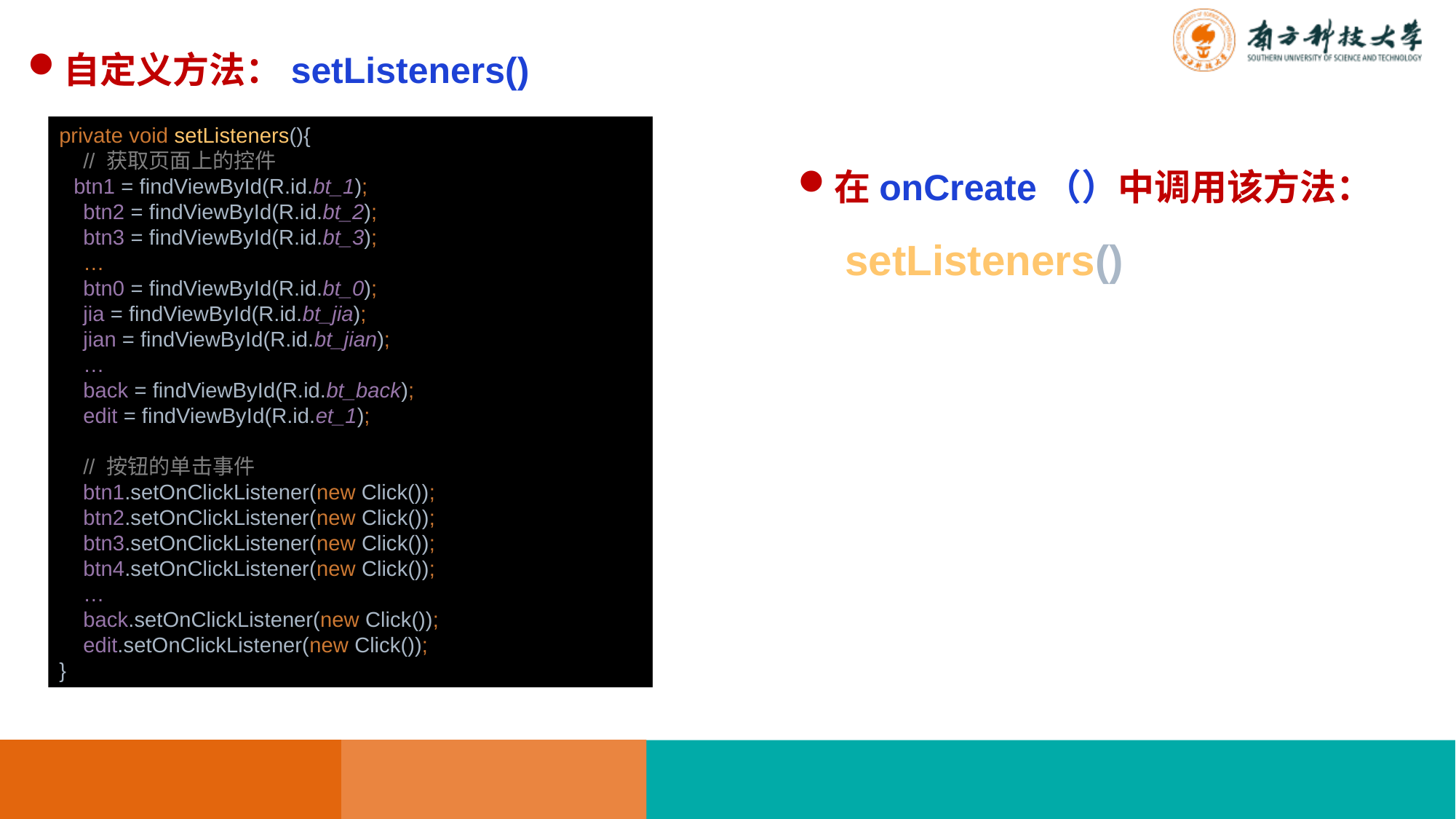

自定义方法：setListeners()
private void setListeners(){
    // 获取页面上的控件
  btn1 = findViewById(R.id.bt_1);
    btn2 = findViewById(R.id.bt_2);
    btn3 = findViewById(R.id.bt_3);
    …
    btn0 = findViewById(R.id.bt_0);
    jia = findViewById(R.id.bt_jia);
    jian = findViewById(R.id.bt_jian);
    …
    back = findViewById(R.id.bt_back);
    edit = findViewById(R.id.et_1);
    // 按钮的单击事件
    btn1.setOnClickListener(new Click());
    btn2.setOnClickListener(new Click());
    btn3.setOnClickListener(new Click());
    btn4.setOnClickListener(new Click());
    …
    back.setOnClickListener(new Click());
    edit.setOnClickListener(new Click());
}
在onCreate（）中调用该方法：
    setListeners()